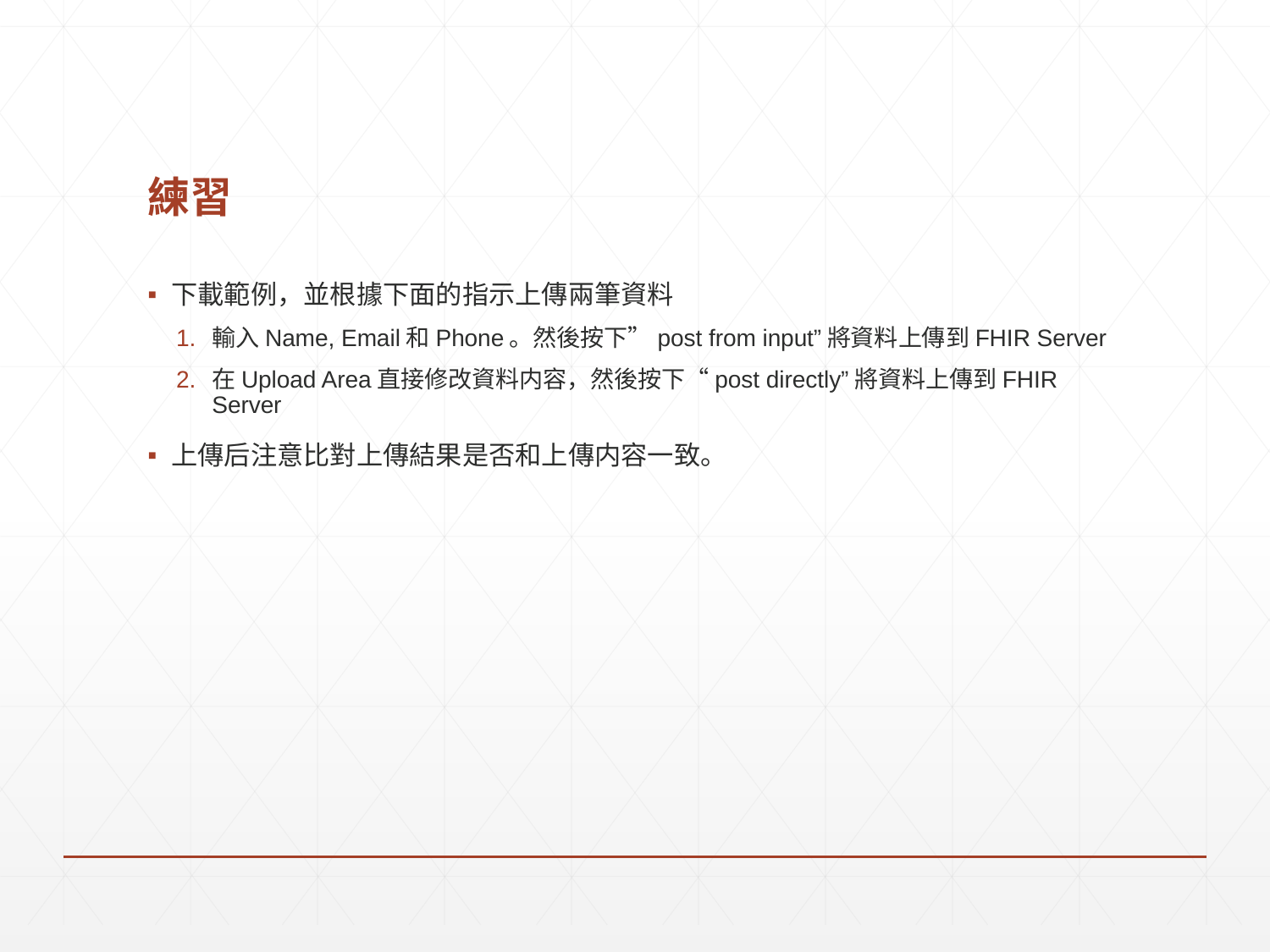

# 練習
下載範例，並根據下面的指示上傳兩筆資料
輸入Name, Email和Phone。然後按下”post from input”將資料上傳到FHIR Server
在Upload Area直接修改資料内容，然後按下“post directly”將資料上傳到FHIR Server
上傳后注意比對上傳結果是否和上傳内容一致。